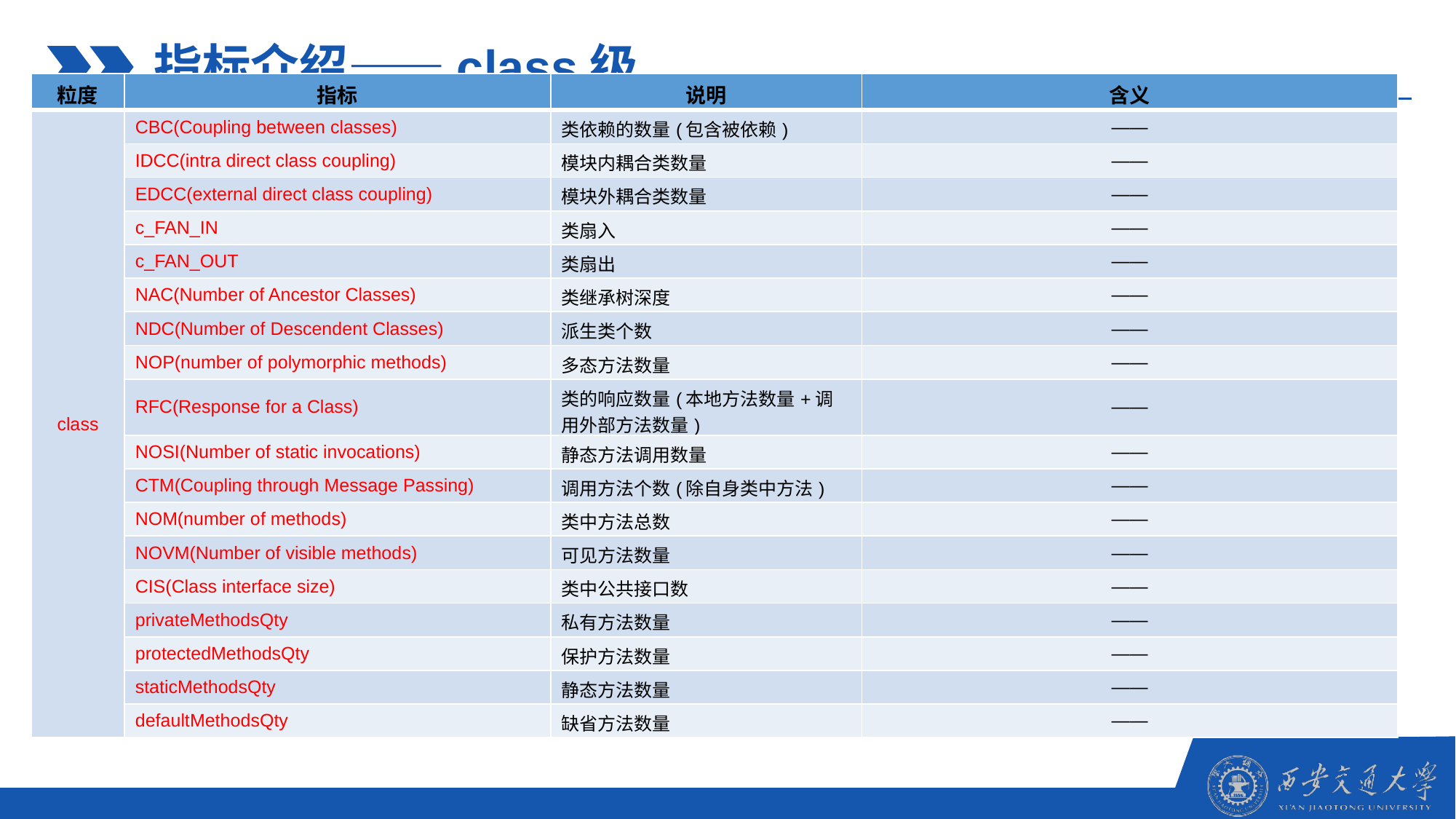

指标介绍——class级

| 粒度 | 指标 | 说明 | 含义 |
| --- | --- | --- | --- |
| class | CBC(Coupling between classes) | 类依赖的数量(包含被依赖) | —— |
|  | IDCC(intra direct class coupling) | 模块内耦合类数量 | —— |
|  | EDCC(external direct class coupling) | 模块外耦合类数量 | —— |
|  | c\_FAN\_IN | 类扇入 | —— |
|  | c\_FAN\_OUT | 类扇出 | —— |
|  | NAC(Number of Ancestor Classes) | 类继承树深度 | —— |
|  | NDC(Number of Descendent Classes) | 派生类个数 | —— |
|  | NOP(number of polymorphic methods) | 多态方法数量 | —— |
|  | RFC(Response for a Class) | 类的响应数量(本地方法数量+调用外部方法数量) | —— |
|  | NOSI(Number of static invocations) | 静态方法调用数量 | —— |
|  | CTM(Coupling through Message Passing) | 调用方法个数(除自身类中方法) | —— |
|  | NOM(number of methods) | 类中方法总数 | —— |
|  | NOVM(Number of visible methods) | 可见方法数量 | —— |
|  | CIS(Class interface size) | 类中公共接口数 | —— |
|  | privateMethodsQty | 私有方法数量 | —— |
|  | protectedMethodsQty | 保护方法数量 | —— |
|  | staticMethodsQty | 静态方法数量 | —— |
|  | defaultMethodsQty | 缺省方法数量 | —— |